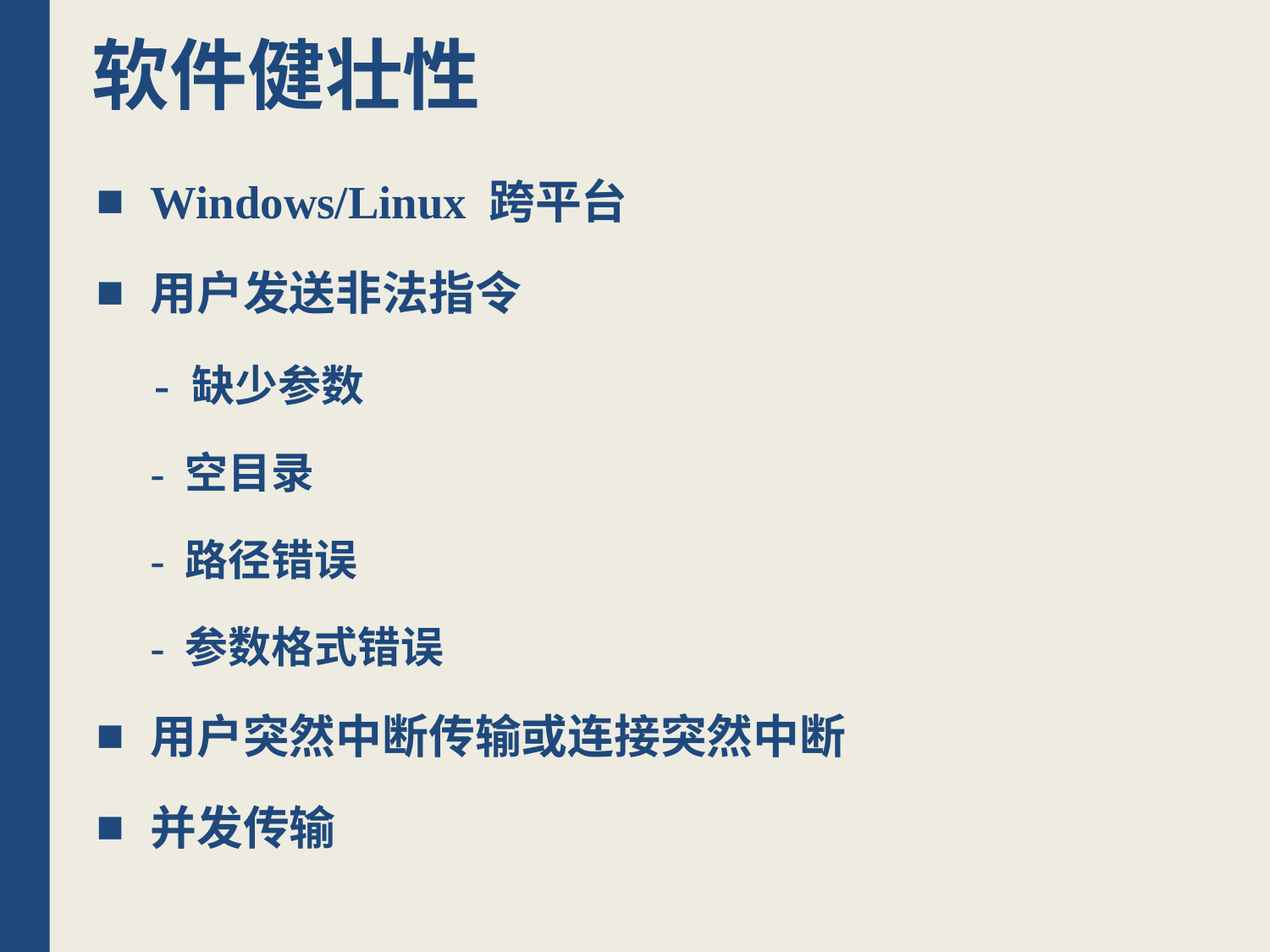

# 软件健壮性
Windows/Linux 跨平台
用户发送非法指令
     - 缺少参数
     - 空目录
     - 路径错误
     - 参数格式错误
用户突然中断传输或连接突然中断
并发传输